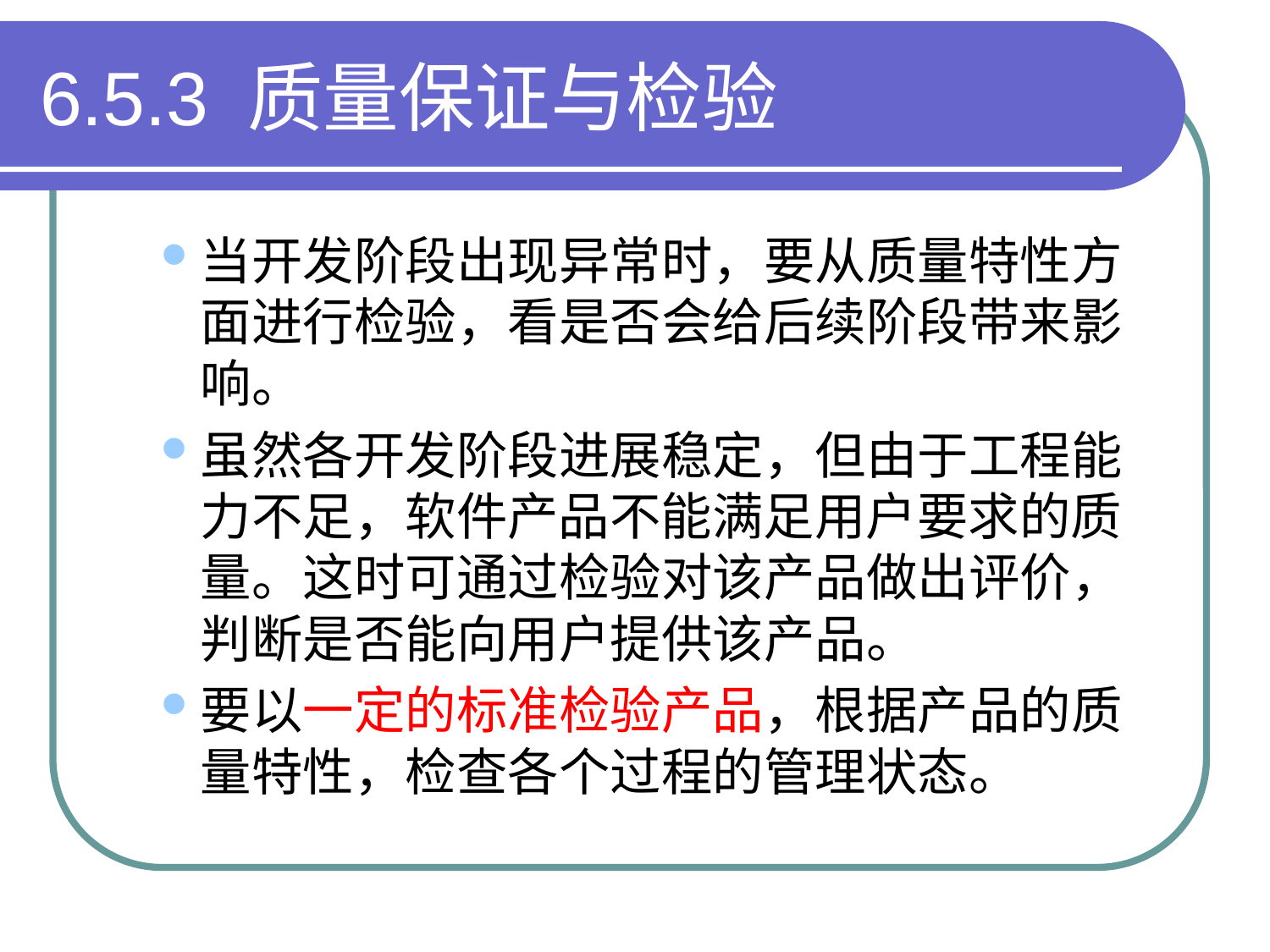

# 6.5.3 质量保证与检验
当开发阶段出现异常时，要从质量特性方面进行检验，看是否会给后续阶段带来影响。
虽然各开发阶段进展稳定，但由于工程能力不足，软件产品不能满足用户要求的质量。这时可通过检验对该产品做出评价，判断是否能向用户提供该产品。
要以一定的标准检验产品，根据产品的质量特性，检查各个过程的管理状态。

77